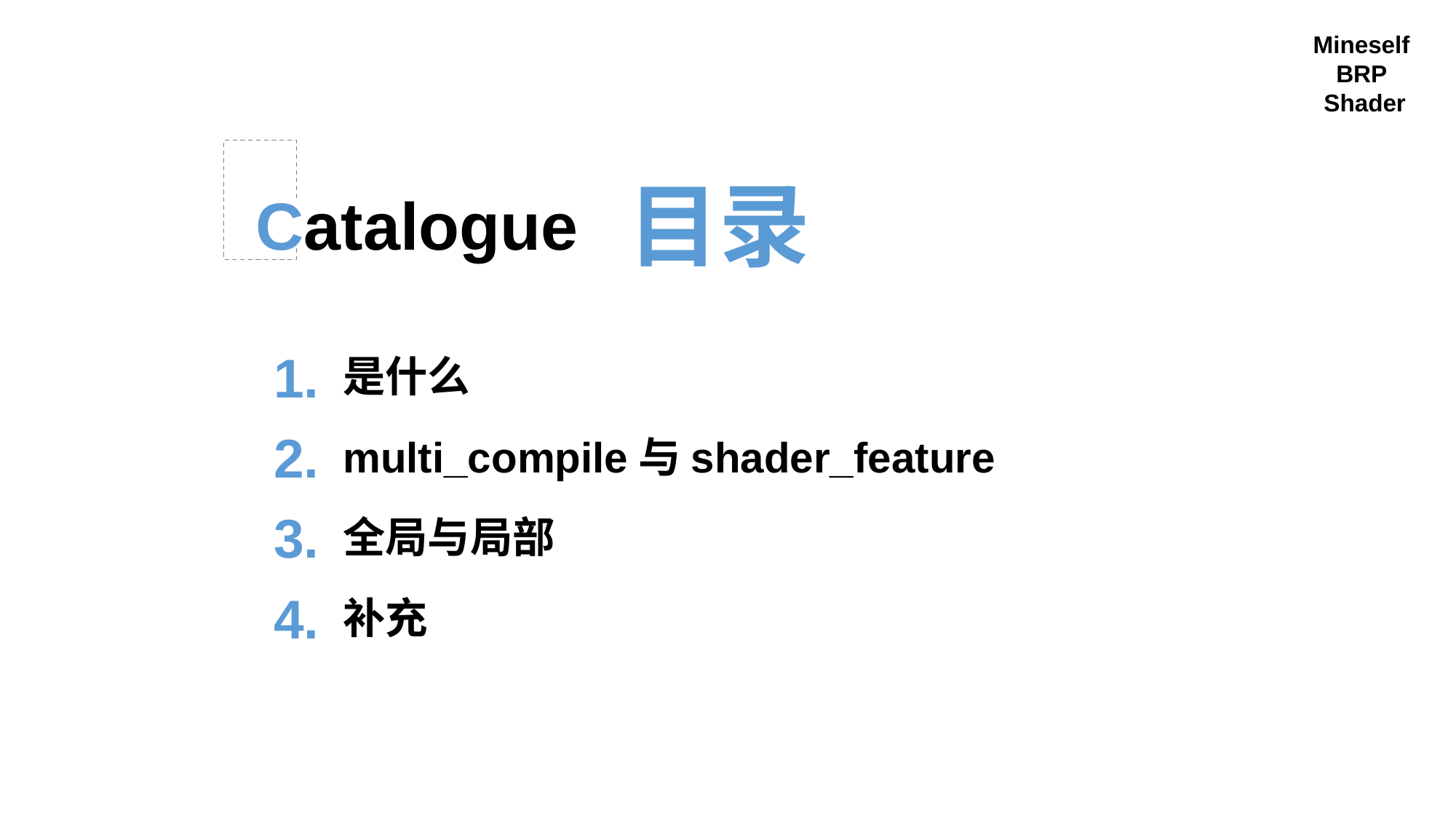

Mineself
BRP
Shader

目录
Catalogue

1.
是什么
2.
multi_compile与shader_feature
3.
全局与局部
4.
补充